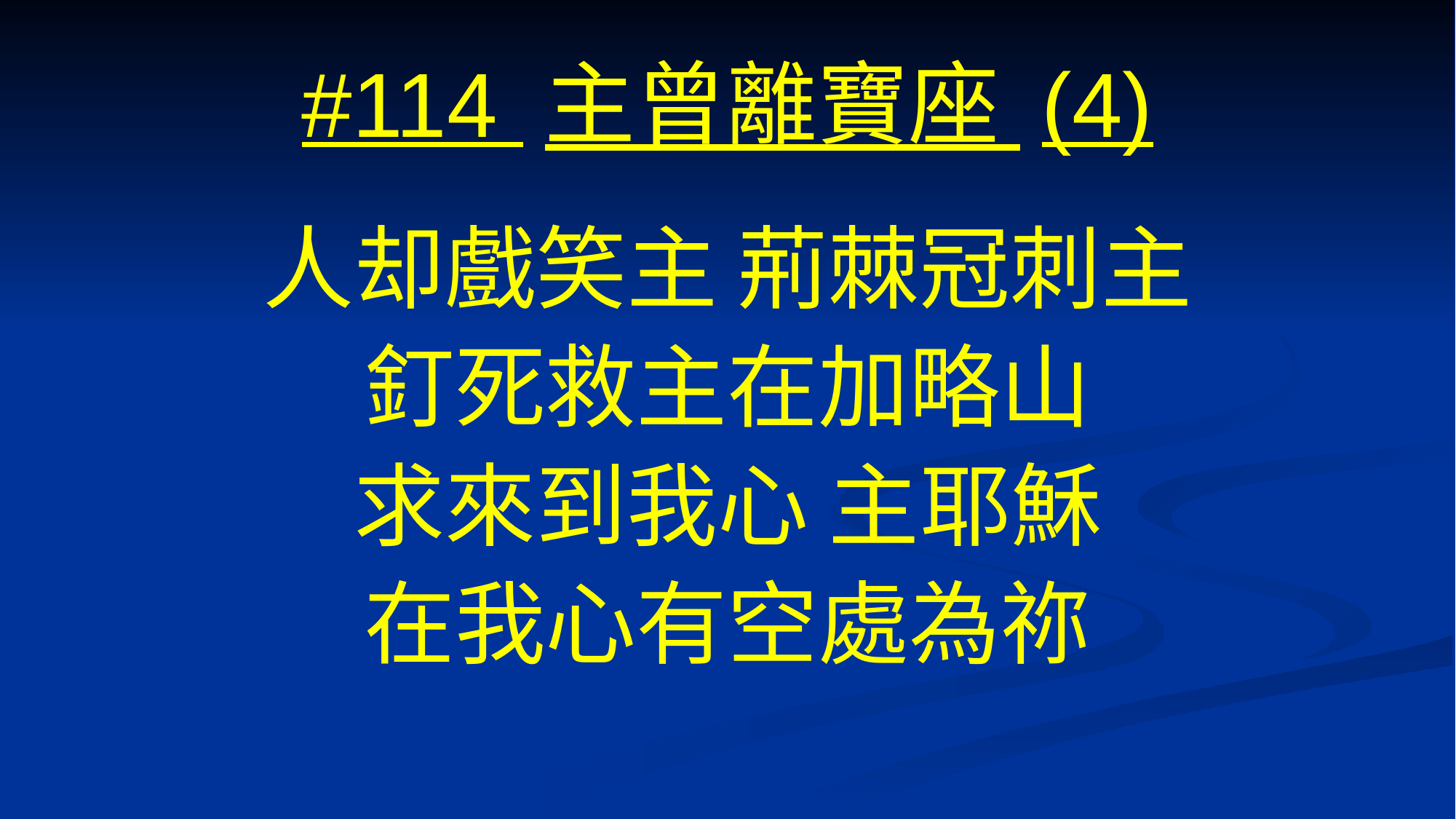

# #114 主曾離寶座 (4)
人却戲笑主 荊棘冠刺主
釘死救主在加略山
求來到我心 主耶穌
在我心有空處為祢